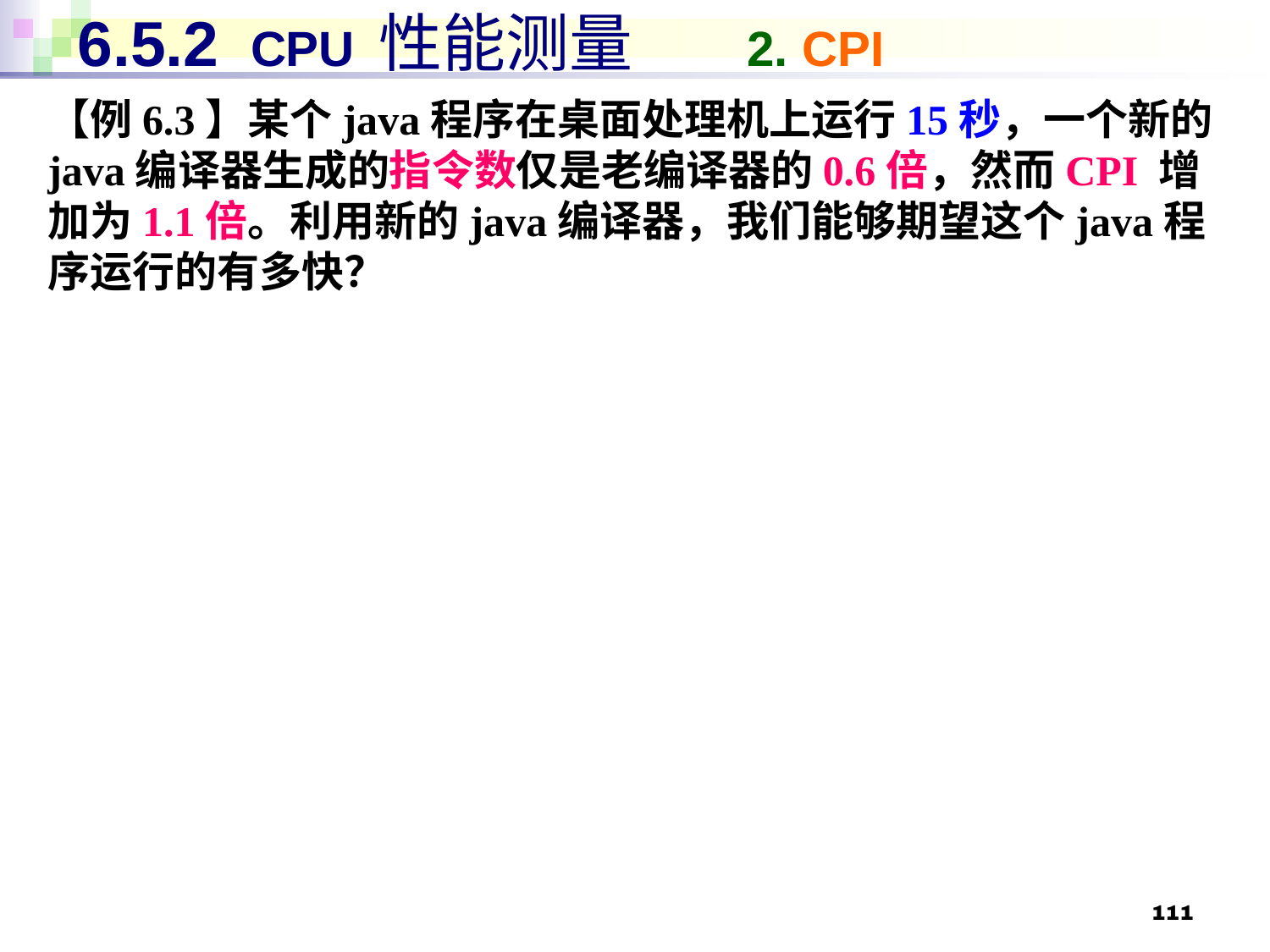

# 6.5.2  CPU 性能测量       2. CPI
【例6.3】某个java程序在桌面处理机上运行15秒，一个新的java编译器生成的指令数仅是老编译器的0.6倍，然而CPI 增加为1.1倍。利用新的java编译器，我们能够期望这个java程序运行的有多快？
111